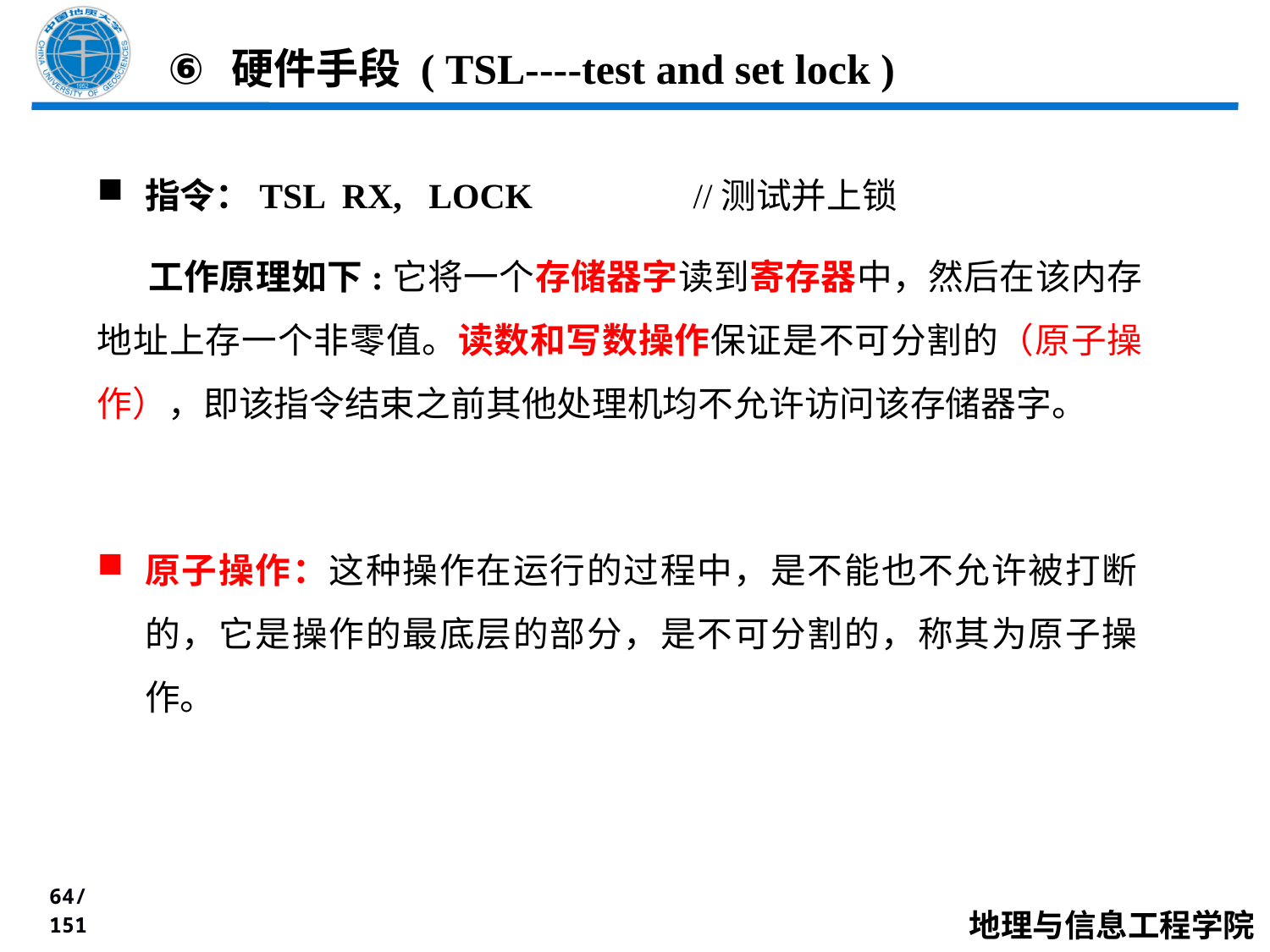

硬件手段 ( TSL----test and set lock )
指令：TSL  RX,   LOCK                  //测试并上锁
     工作原理如下:它将一个存储器字读到寄存器中，然后在该内存地址上存一个非零值。读数和写数操作保证是不可分割的（原子操作），即该指令结束之前其他处理机均不允许访问该存储器字。
原子操作：这种操作在运行的过程中，是不能也不允许被打断的，它是操作的最底层的部分，是不可分割的，称其为原子操作。